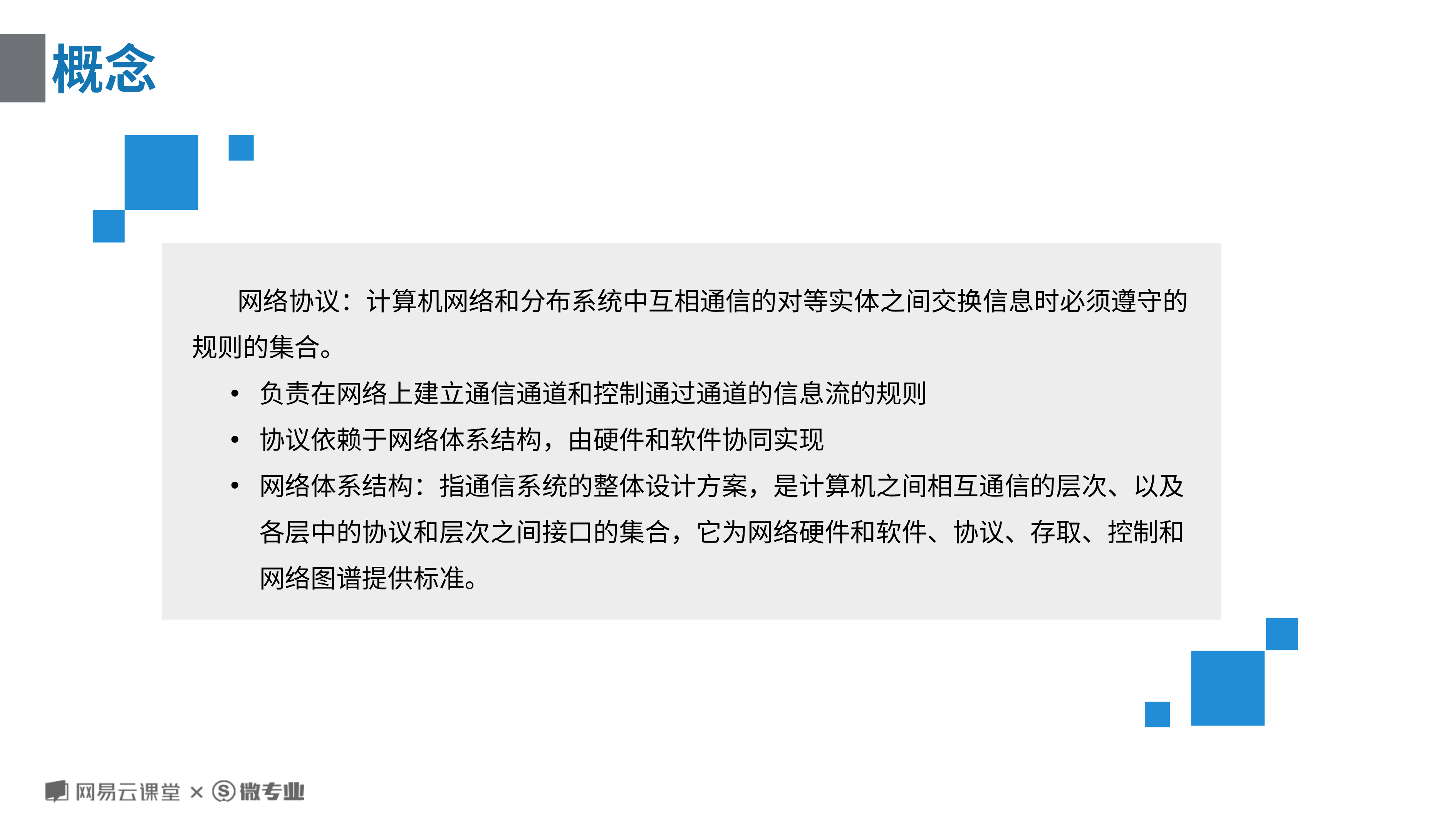

# 概念

网络协议：计算机网络和分布系统中互相通信的对等实体之间交换信息时必须遵守的规则的集合。
负责在网络上建立通信通道和控制通过通道的信息流的规则
协议依赖于网络体系结构，由硬件和软件协同实现
网络体系结构：指通信系统的整体设计方案，是计算机之间相互通信的层次、以及各层中的协议和层次之间接口的集合，它为网络硬件和软件、协议、存取、控制和网络图谱提供标准。